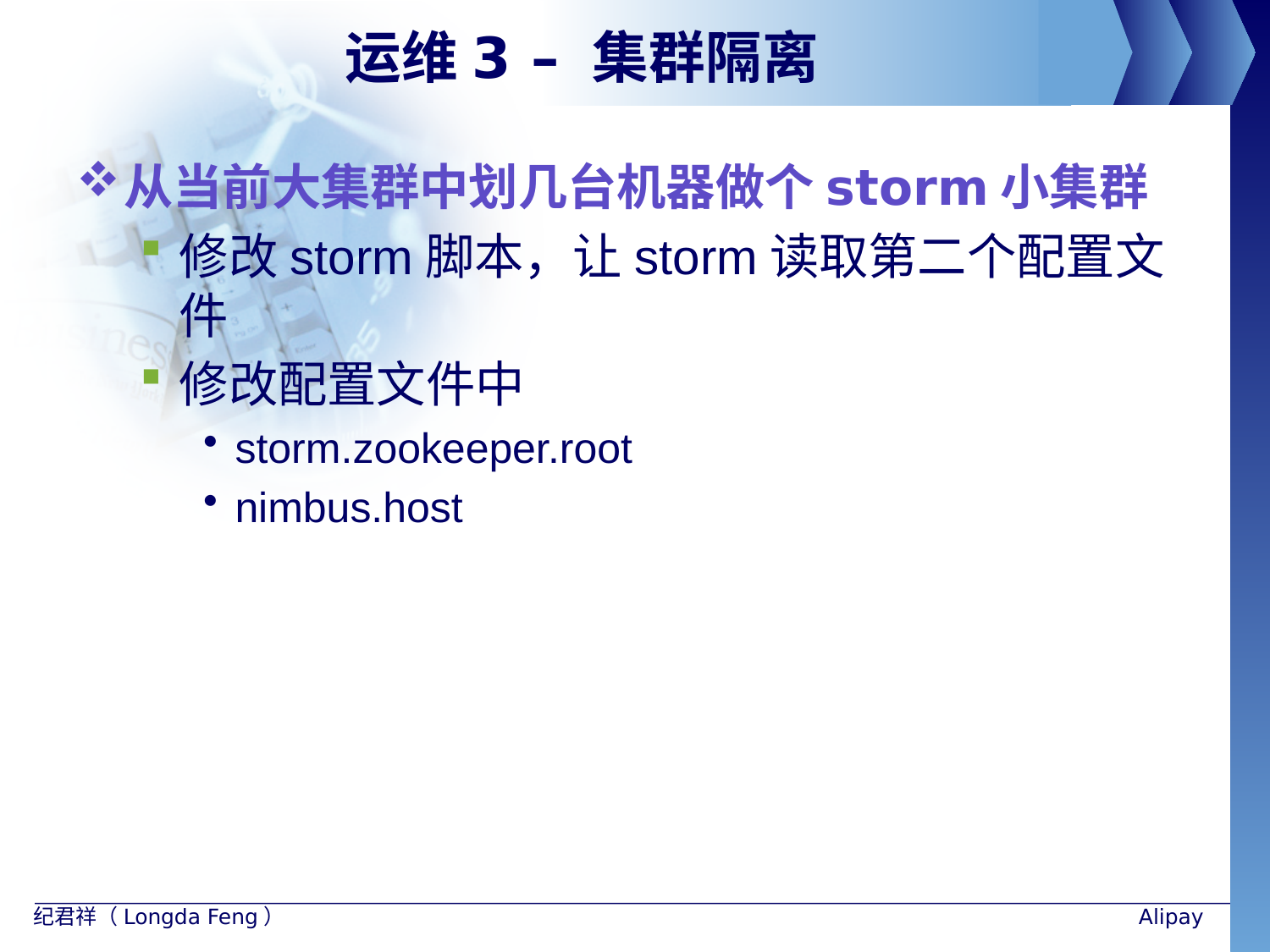

# 运维3 – 集群隔离
从当前大集群中划几台机器做个storm小集群
修改storm脚本，让storm读取第二个配置文件
修改配置文件中
storm.zookeeper.root
nimbus.host

纪君祥（Longda Feng）
Alipay